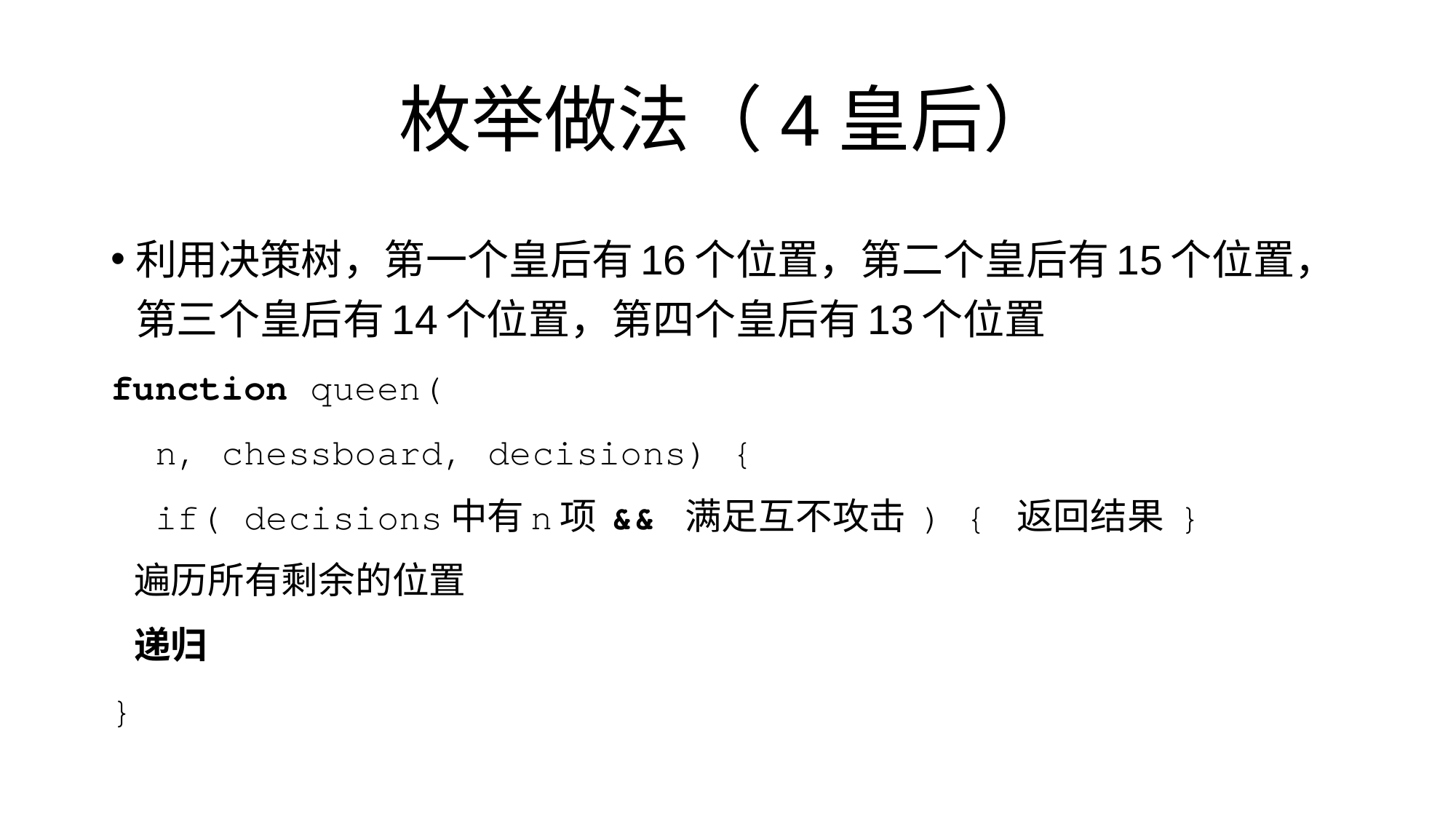

# 枚举做法（4皇后）
利用决策树，第一个皇后有16个位置，第二个皇后有15个位置，第三个皇后有14个位置，第四个皇后有13个位置
function queen(
  n, chessboard, decisions) {
  if( decisions中有n项 && 满足互不攻击 ) { 返回结果 }
  遍历所有剩余的位置
  递归
}